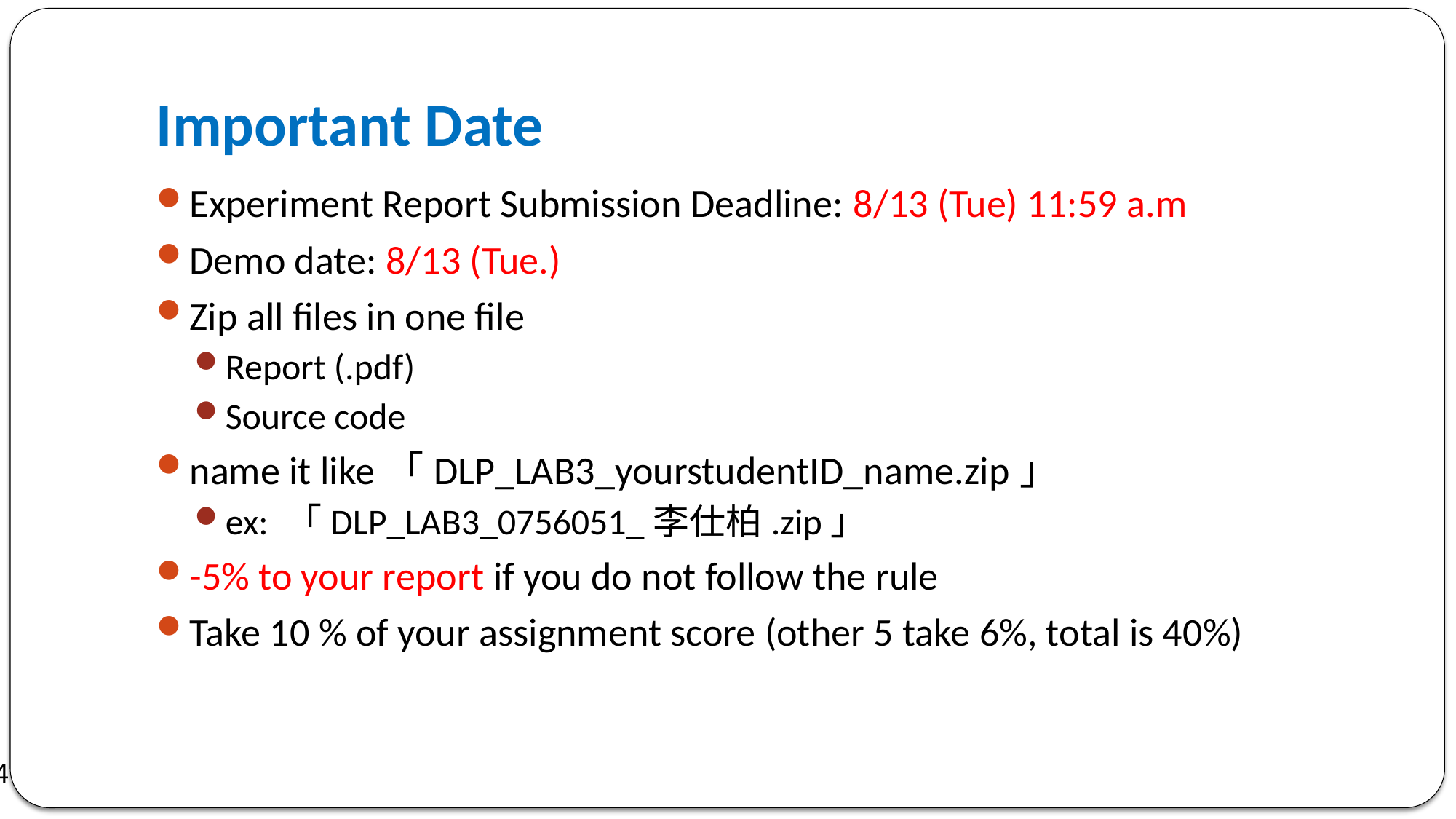

# Important Date
Experiment Report Submission Deadline: 8/13 (Tue) 11:59 a.m
Demo date: 8/13 (Tue.)
Zip all files in one file
Report (.pdf)
Source code
name it like「DLP_LAB3_yourstudentID_name.zip」
ex: 「DLP_LAB3_0756051_李仕柏.zip」
-5% to your report if you do not follow the rule
Take 10 % of your assignment score (other 5 take 6%, total is 40%)